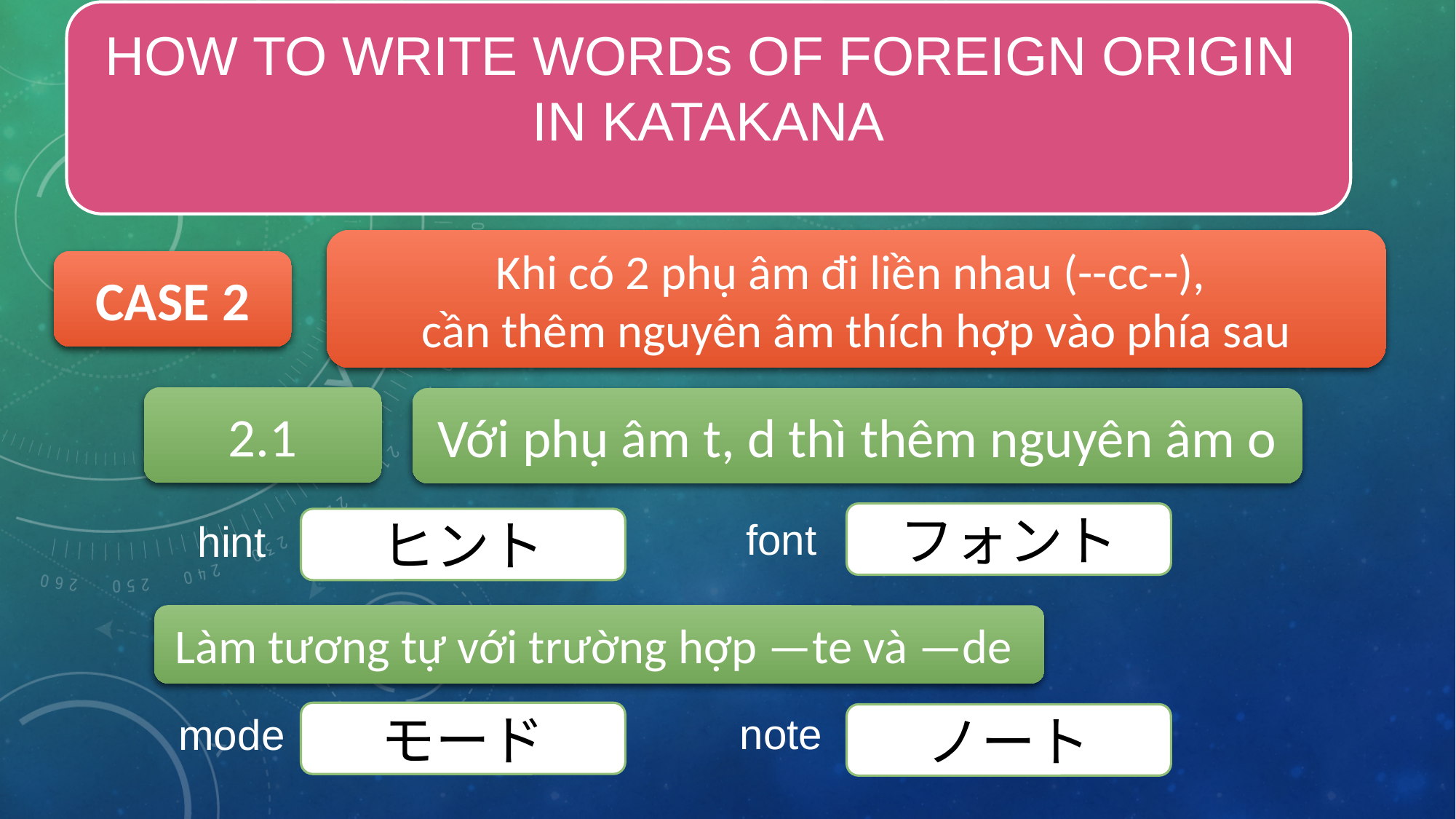

HOW TO WRITE WORDs OF FOREIGN ORIGIN
IN KATAKANA

Khi có 2 phụ âm đi liền nhau (--cc--),
cần thêm nguyên âm thích hợp vào phía sau
CASE 2
2.1
Với phụ âm t, d thì thêm nguyên âm o
font
フォント
hint
ヒント
Làm tương tự với trường hợp —te và —de
note
mode
モード
ノート